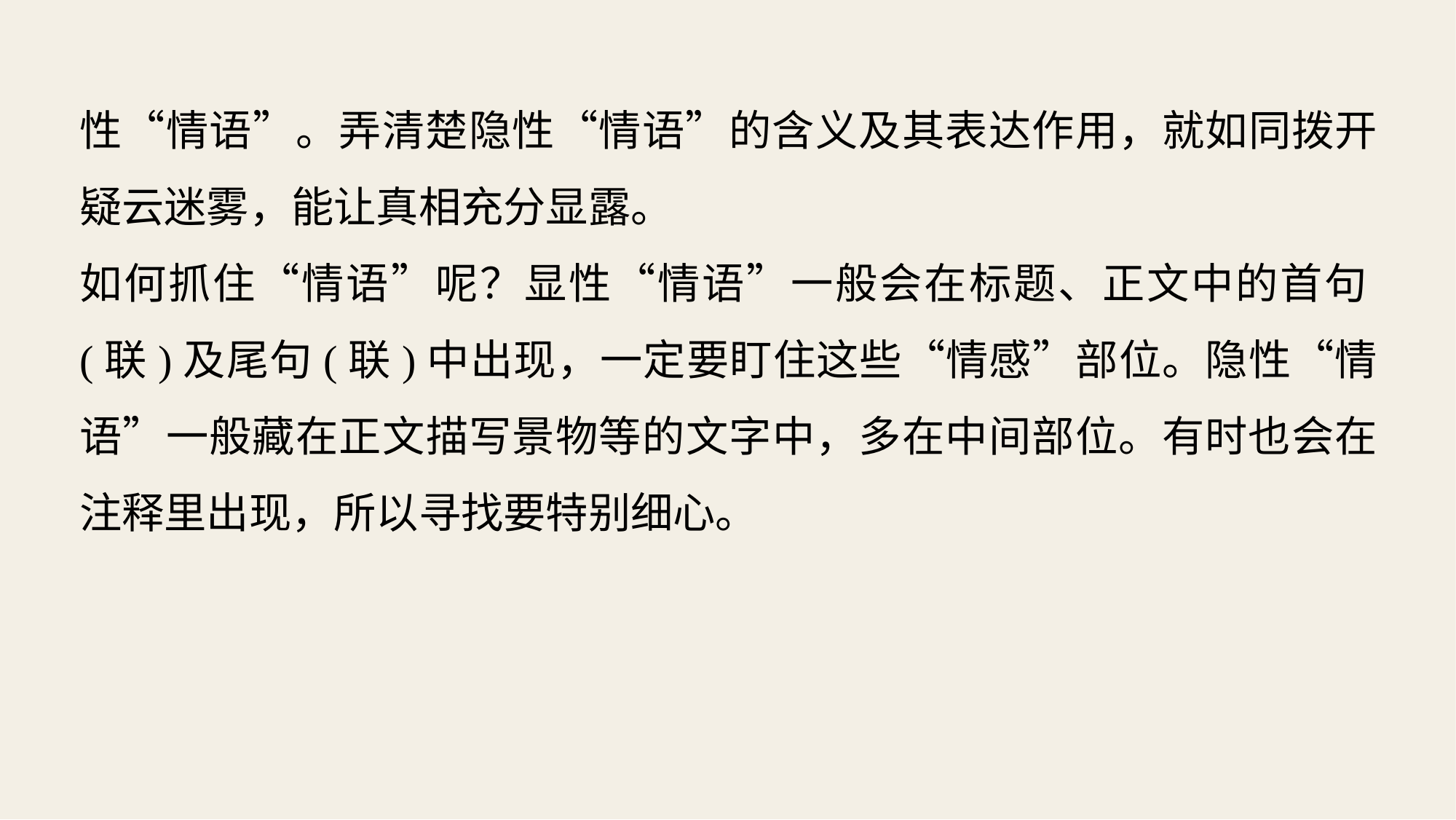

性“情语”。弄清楚隐性“情语”的含义及其表达作用，就如同拨开疑云迷雾，能让真相充分显露。
如何抓住“情语”呢？显性“情语”一般会在标题、正文中的首句(联)及尾句(联)中出现，一定要盯住这些“情感”部位。隐性“情语”一般藏在正文描写景物等的文字中，多在中间部位。有时也会在注释里出现，所以寻找要特别细心。